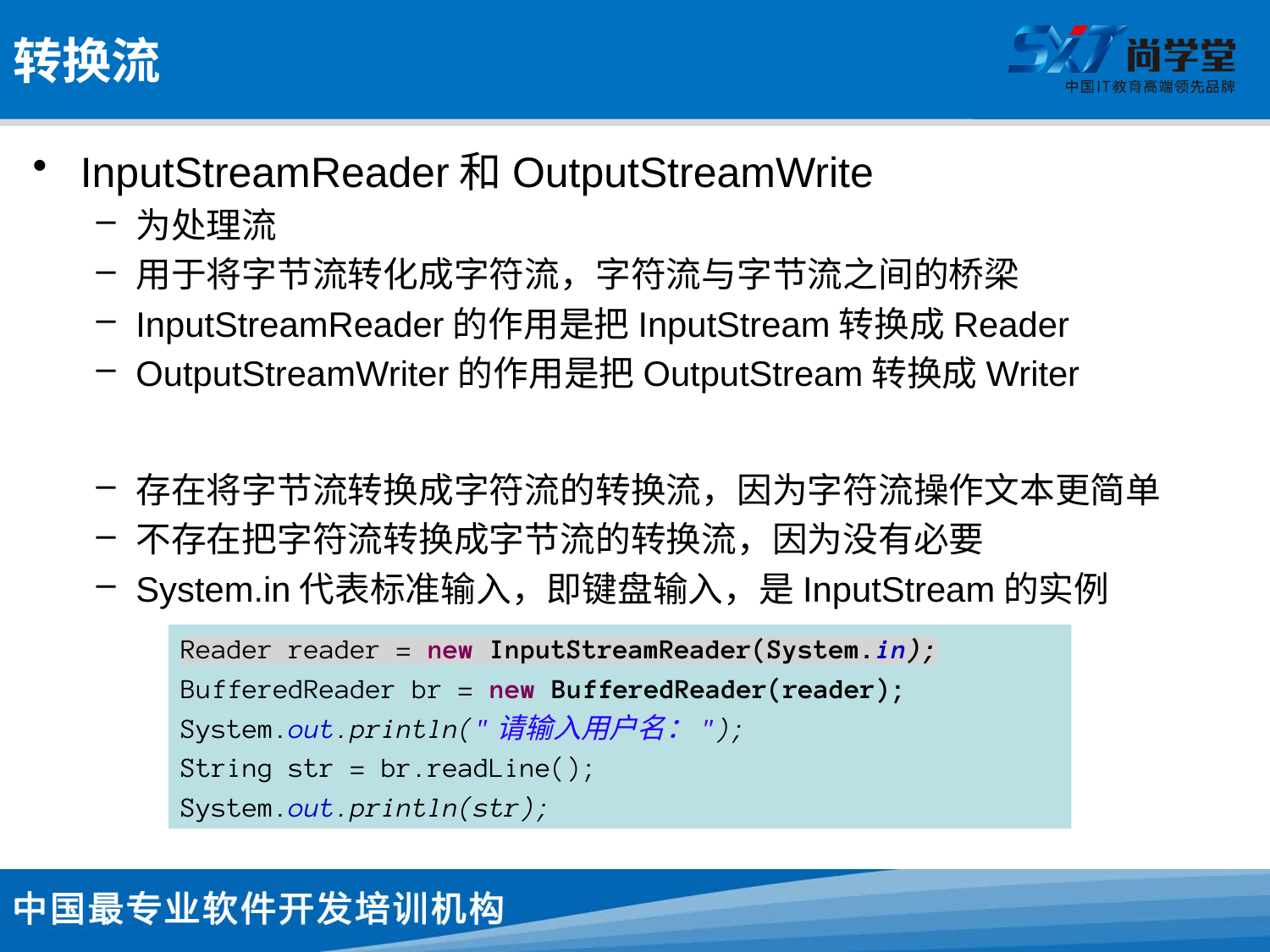

# 转换流
InputStreamReader和OutputStreamWrite
为处理流
用于将字节流转化成字符流，字符流与字节流之间的桥梁
InputStreamReader的作用是把InputStream转换成Reader
OutputStreamWriter的作用是把OutputStream转换成Writer

存在将字节流转换成字符流的转换流，因为字符流操作文本更简单
不存在把字符流转换成字节流的转换流，因为没有必要
System.in代表标准输入，即键盘输入，是InputStream的实例

Reader reader = new InputStreamReader(System.in);
BufferedReader br = new BufferedReader(reader);
System.out.println("请输入用户名：");
String str = br.readLine();
System.out.println(str);